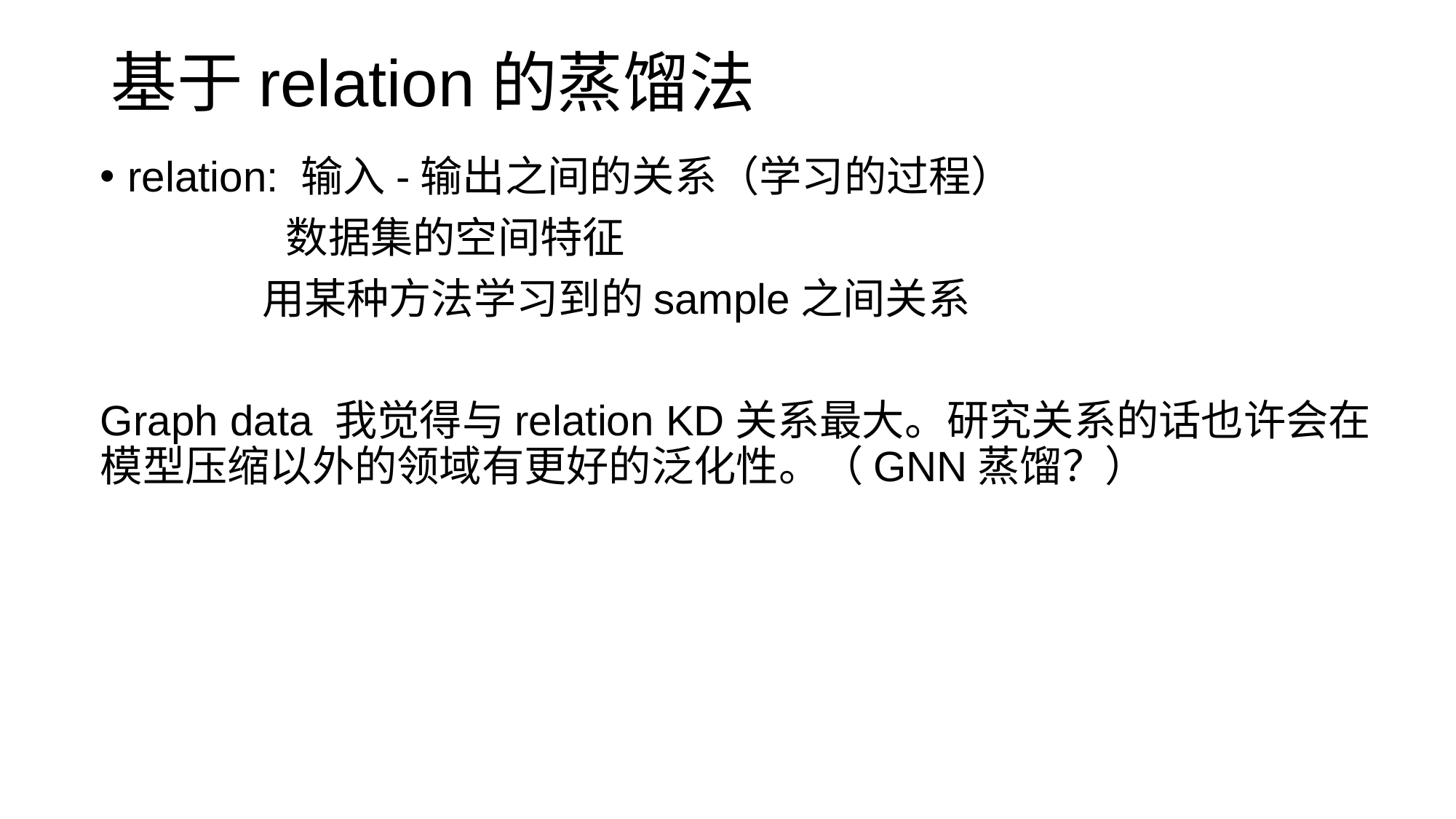

# 基于relation的蒸馏法
relation: 输入-输出之间的关系（学习的过程）
	       数据集的空间特征
                用某种方法学习到的sample之间关系

Graph data 我觉得与relation KD关系最大。研究关系的话也许会在模型压缩以外的领域有更好的泛化性。（GNN蒸馏？）